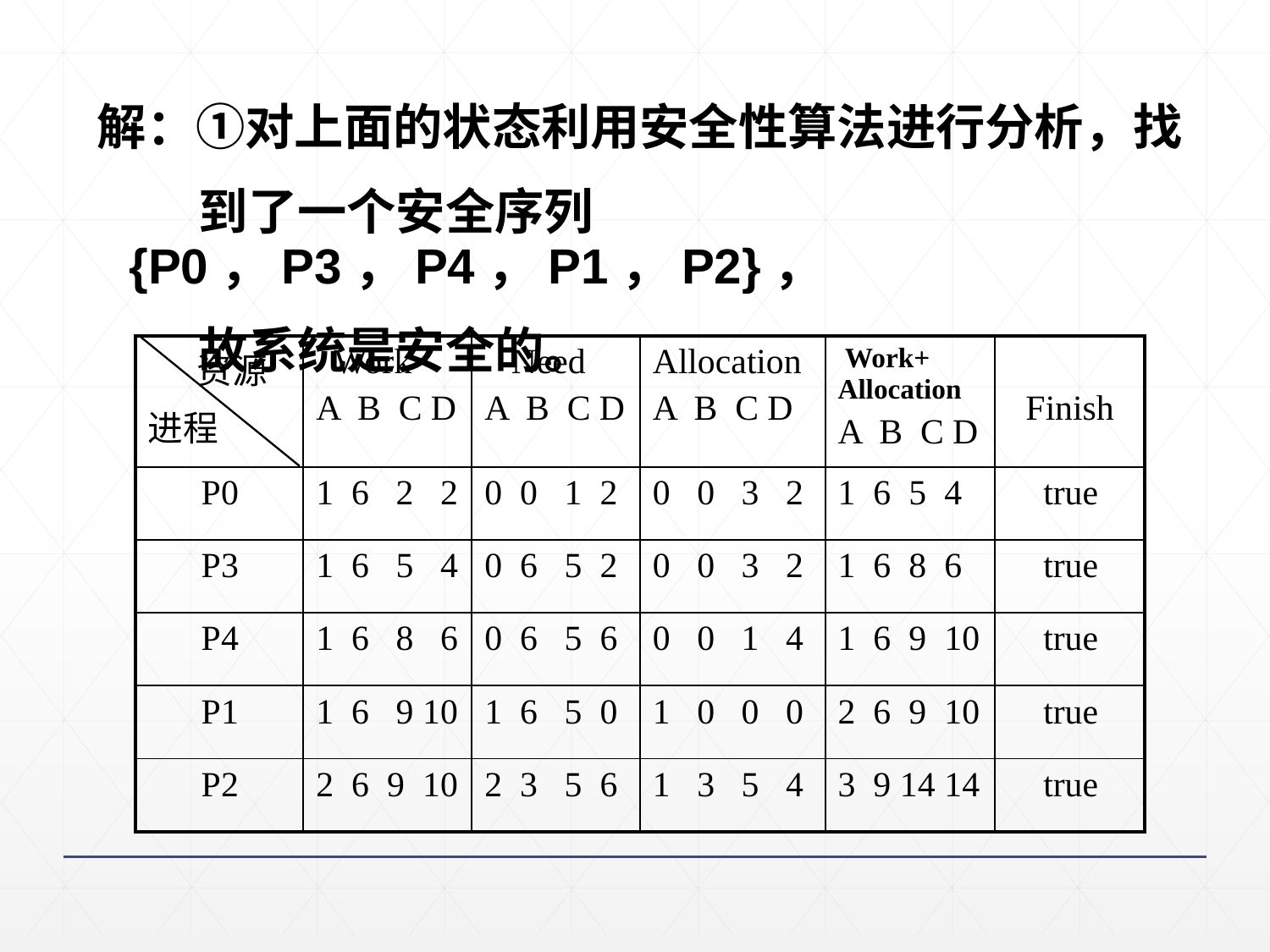

196
解：①对上面的状态利用安全性算法进行分析，找
        到了一个安全序列{P0，P3，P4，P1，P2}，
        故系统是安全的。
| 资源 进程 | Work A B C D | Need A B C D | Allocation A B C D | Work+ Allocation A B C D | Finish |
| --- | --- | --- | --- | --- | --- |
| P0 | 1 6 2 2 | 0 0 1 2 | 0 0 3 2 | 1 6 5 4 | true |
| P3 | 1 6 5 4 | 0 6 5 2 | 0 0 3 2 | 1 6 8 6 | true |
| P4 | 1 6 8 6 | 0 6 5 6 | 0 0 1 4 | 1 6 9 10 | true |
| P1 | 1 6 9 10 | 1 6 5 0 | 1 0 0 0 | 2 6 9 10 | true |
| P2 | 2 6 9 10 | 2 3 5 6 | 1 3 5 4 | 3 9 14 14 | true |